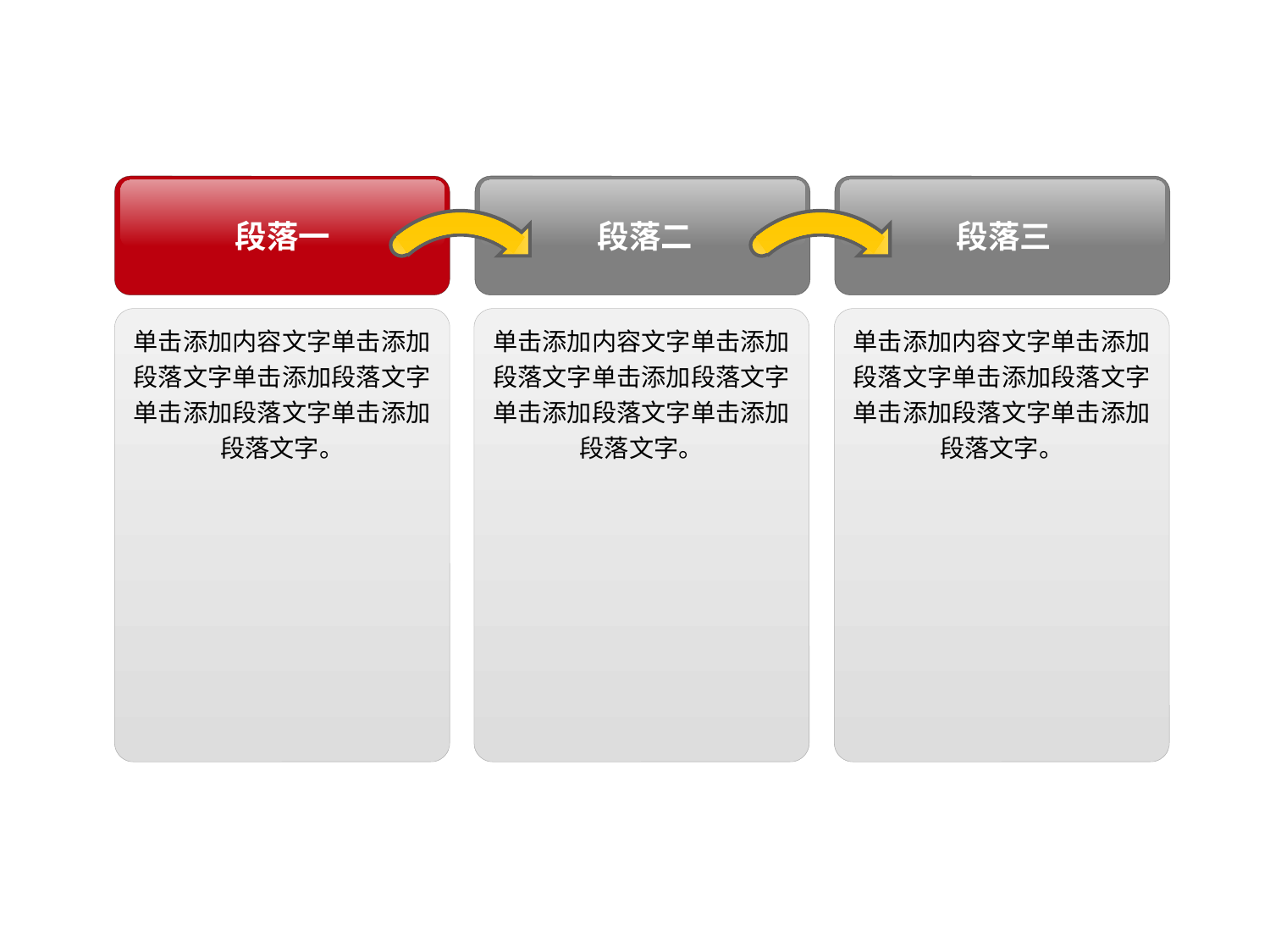

段落一

段落二

段落三

单击添加内容文字单击添加段落文字单击添加段落文字单击添加段落文字单击添加段落文字。

单击添加内容文字单击添加段落文字单击添加段落文字单击添加段落文字单击添加段落文字。

单击添加内容文字单击添加段落文字单击添加段落文字单击添加段落文字单击添加段落文字。